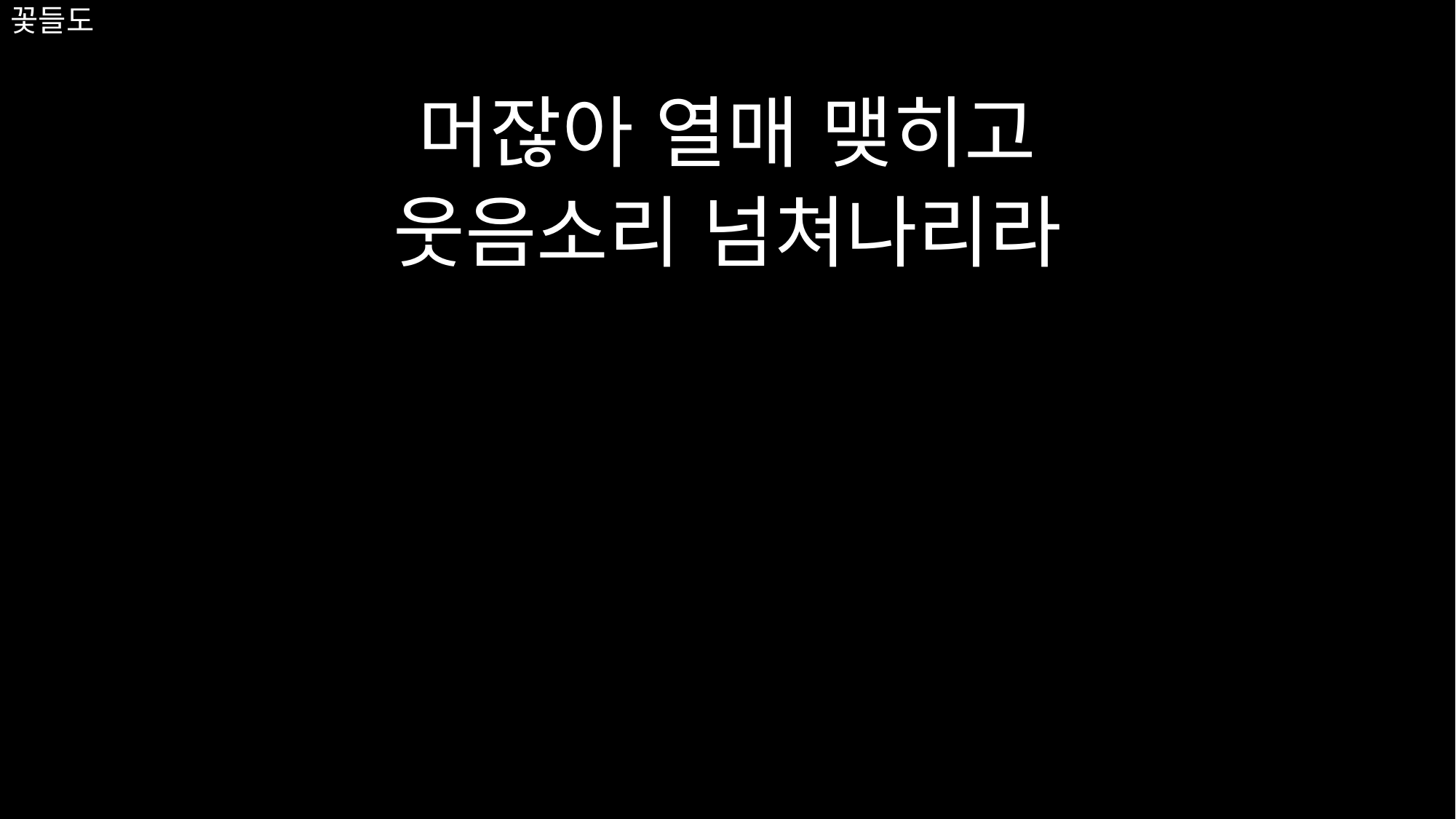

# 꽃들도
머잖아 열매 맺히고
웃음소리 넘쳐나리라